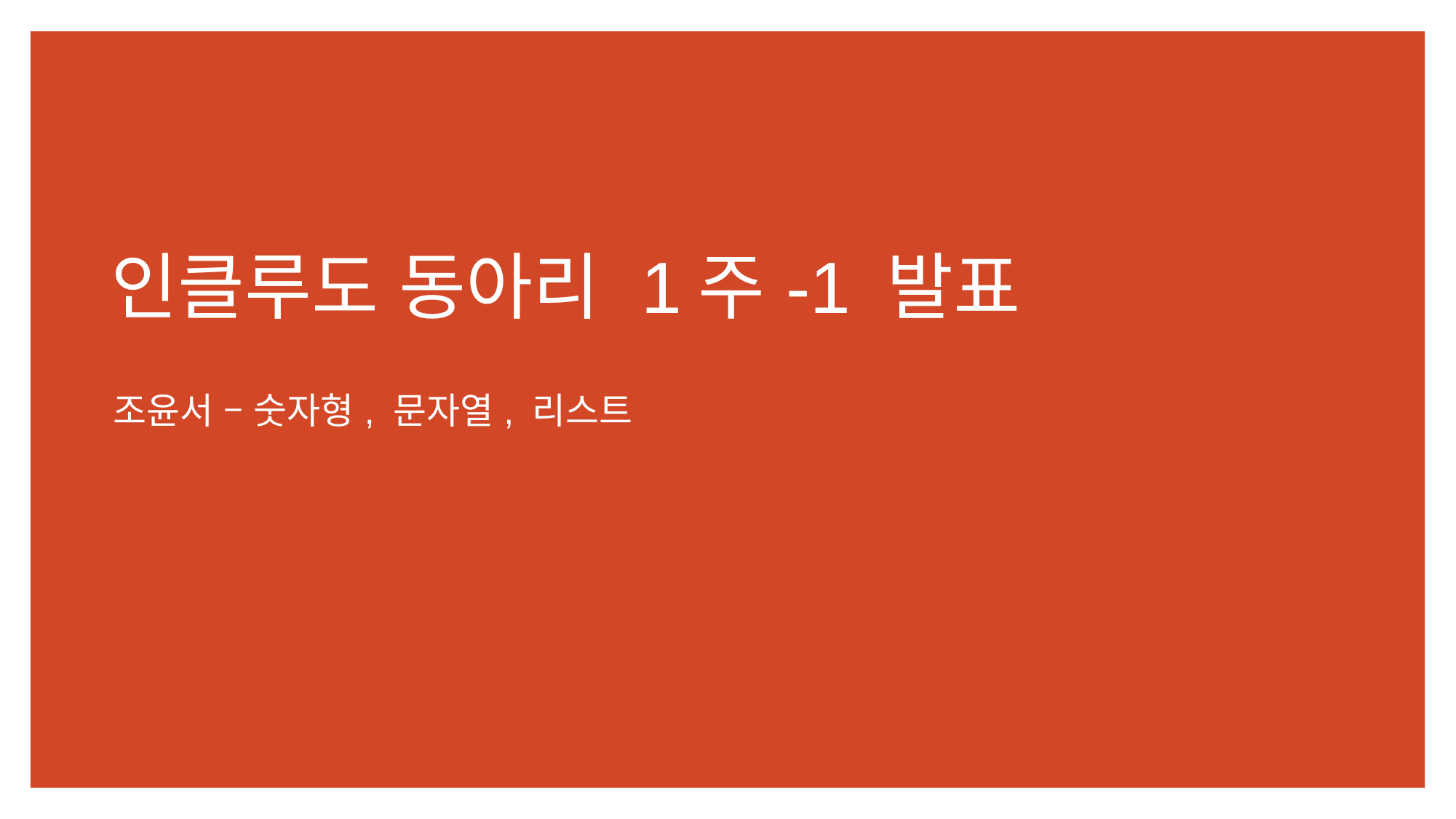

# 인클루도 동아리 1주-1 발표
조윤서 – 숫자형, 문자열, 리스트